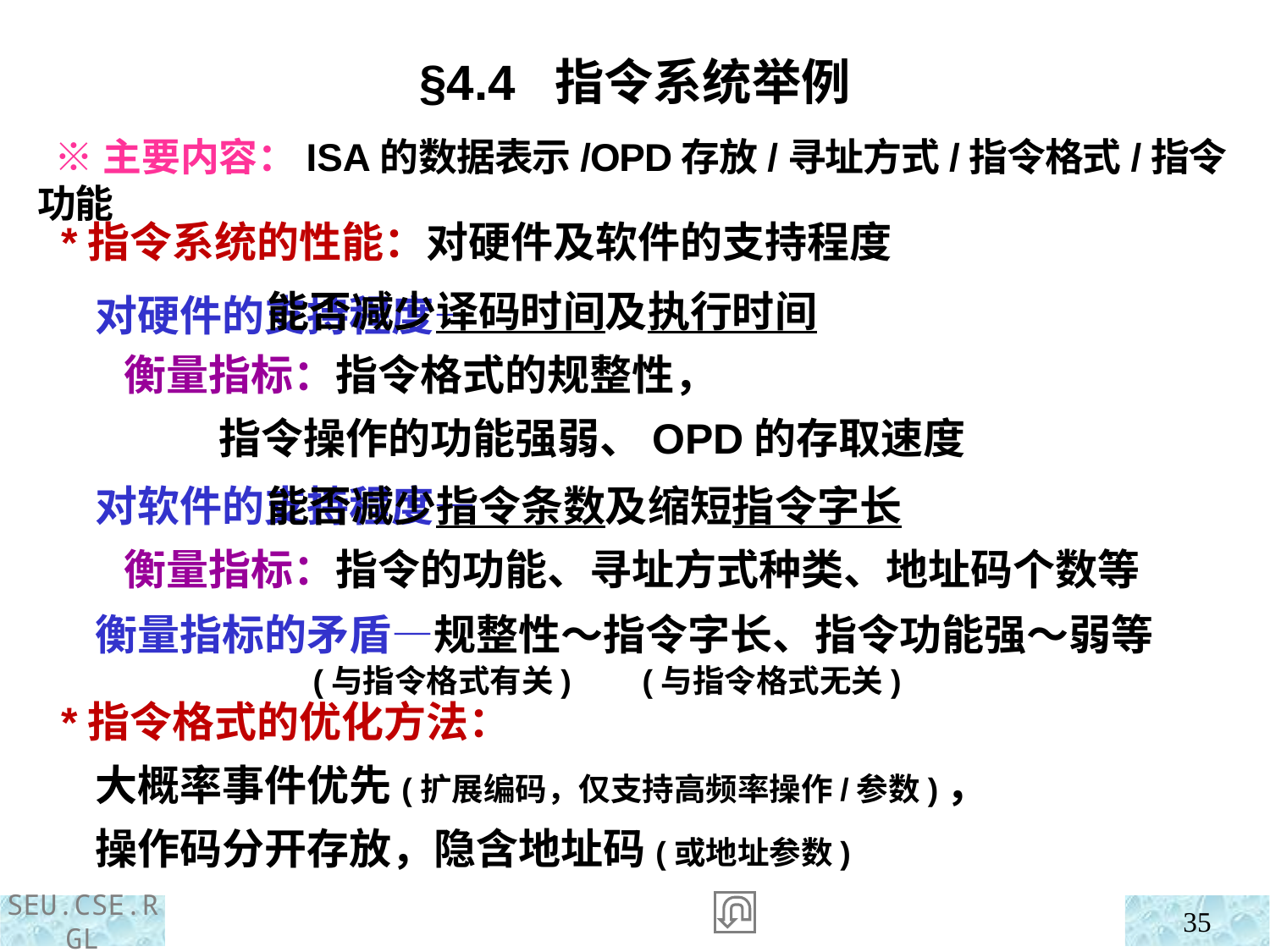

§4.4  指令系统举例
  ※主要内容：ISA的数据表示/OPD存放/寻址方式/指令格式/指令功能
  *指令系统的性能：对硬件及软件的支持程度
     对硬件的支持程度—

     对软件的支持程度—
                       能否减少译码时间及执行时间
        衡量指标：指令格式的规整性，
                  指令操作的功能强弱、OPD的存取速度
                       能否减少指令条数及缩短指令字长
        衡量指标：指令的功能、寻址方式种类、地址码个数等
     衡量指标的矛盾—规整性～指令字长、指令功能强～弱等
                               (与指令格式有关)        (与指令格式无关)
  *指令格式的优化方法：
     大概率事件优先(扩展编码，仅支持高频率操作/参数)，
     操作码分开存放，隐含地址码(或地址参数)

35